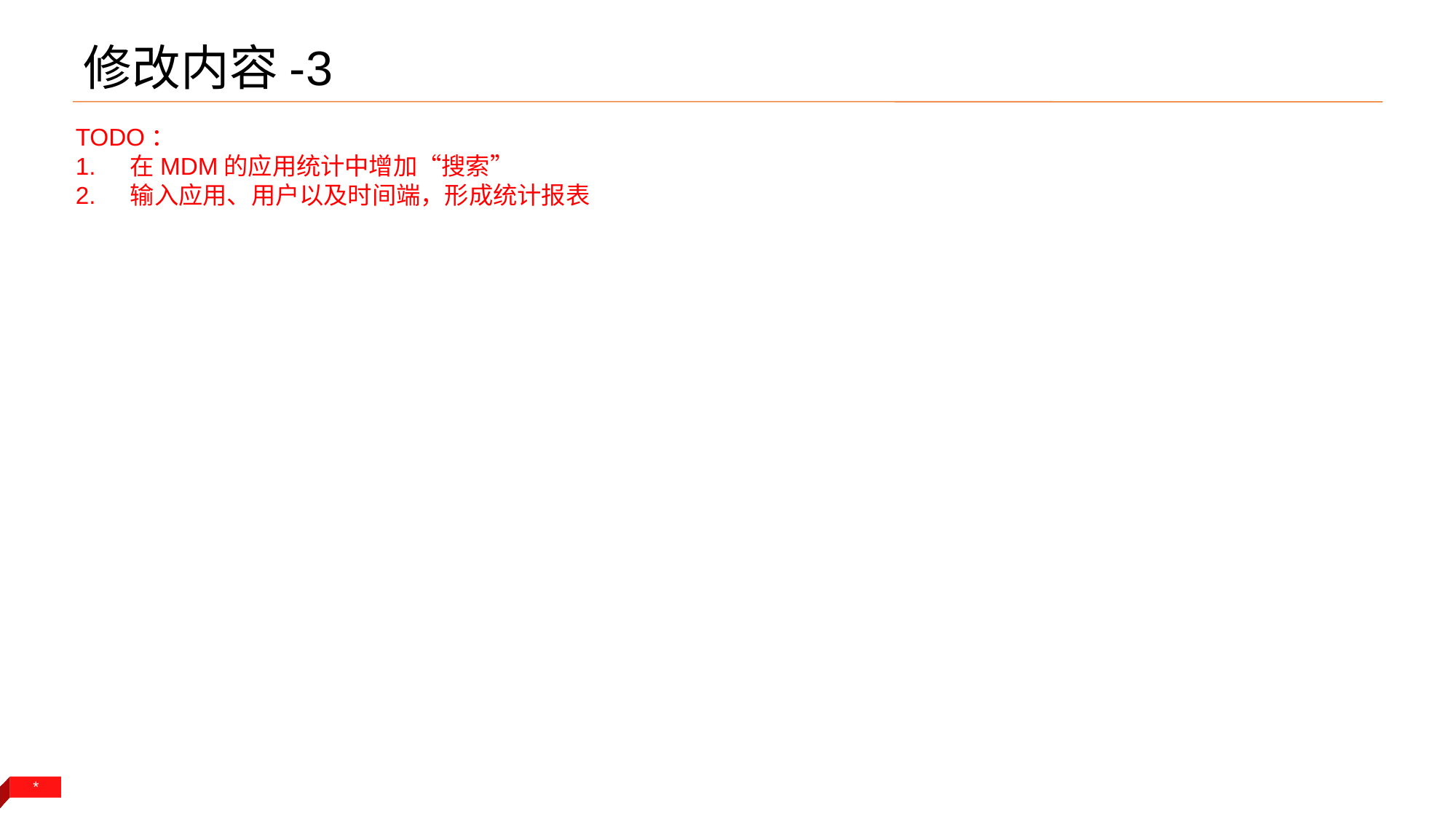

# 修改内容-3

TODO：
在MDM的应用统计中增加“搜索”
输入应用、用户以及时间端，形成统计报表

*